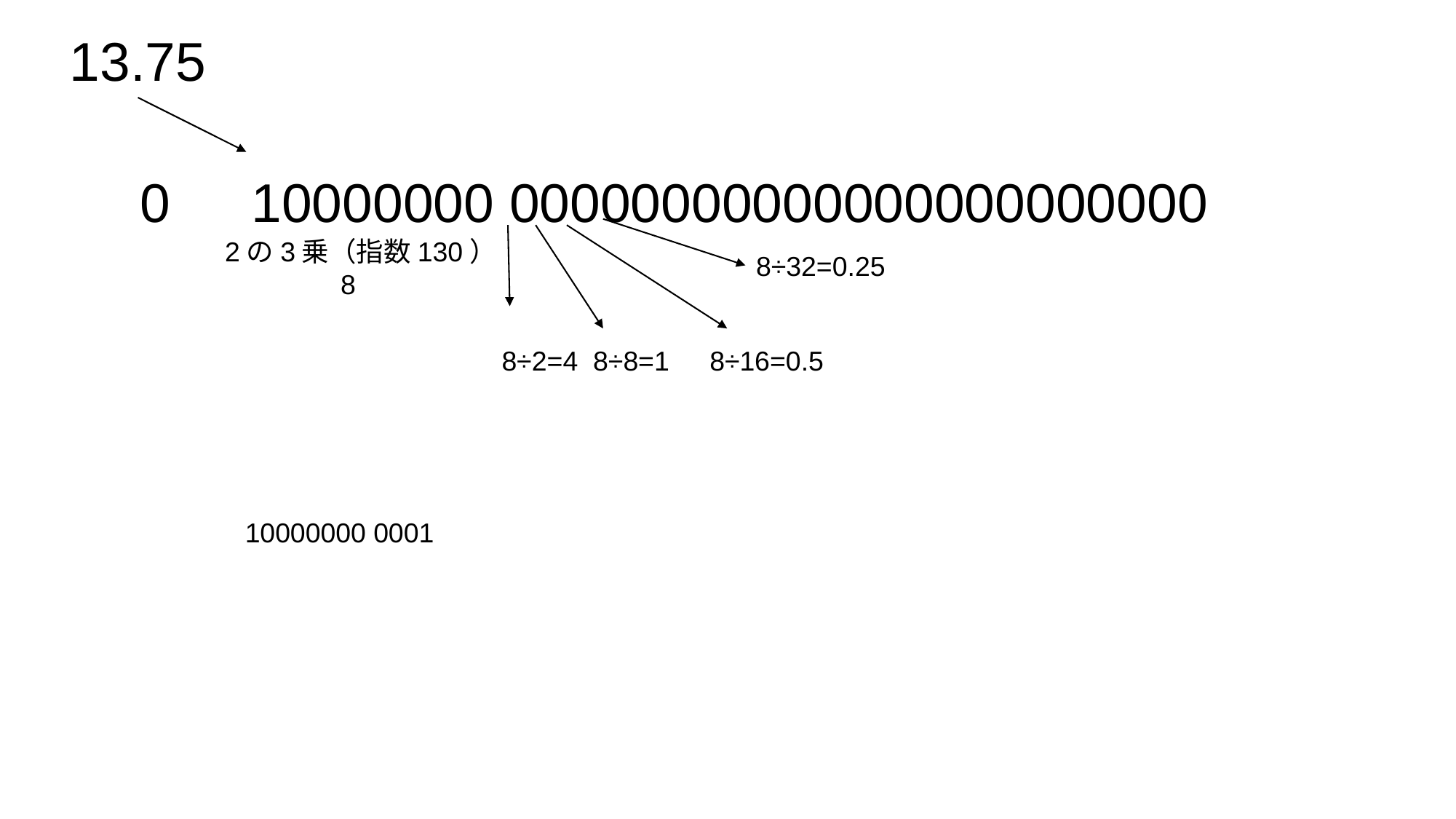

13.75
0　10000000 00000000000000000000000
2の3乗（指数130）
　　　　8
8÷32=0.25
8÷2=4  8÷8=1　8÷16=0.5
10000000 0001